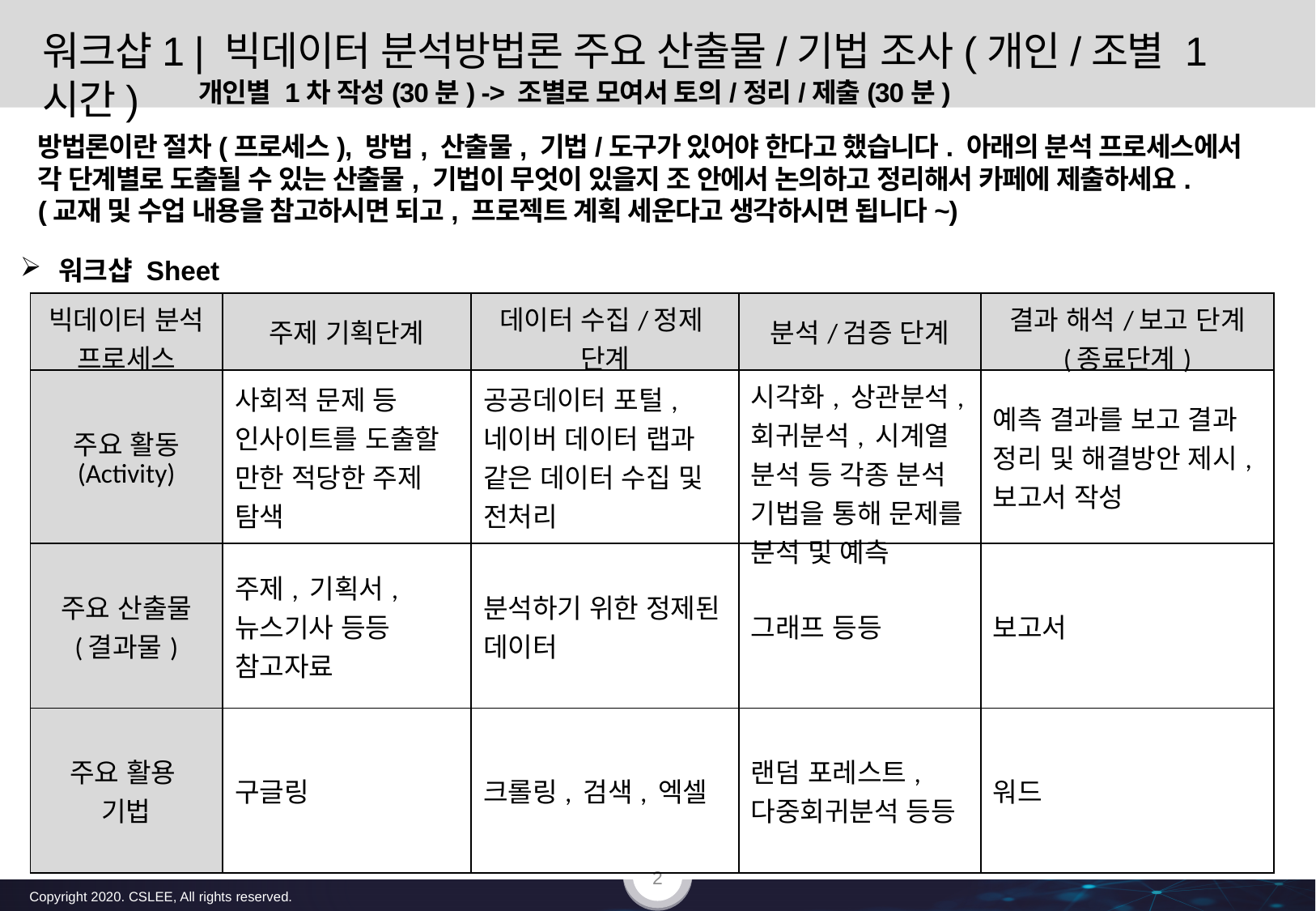

# 워크샵1 | 빅데이터 분석방법론 주요 산출물/기법 조사(개인/조별 1시간)

개인별 1차 작성(30분) -> 조별로 모여서 토의/정리/제출(30분)
방법론이란 절차(프로세스), 방법, 산출물, 기법/도구가 있어야 한다고 했습니다. 아래의 분석 프로세스에서 각 단계별로 도출될 수 있는 산출물, 기법이 무엇이 있을지 조 안에서 논의하고 정리해서 카페에 제출하세요.
(교재 및 수업 내용을 참고하시면 되고, 프로젝트 계획 세운다고 생각하시면 됩니다~)

워크샵 Sheet
| 빅데이터 분석 프로세스 | 주제 기획단계 | 데이터 수집/정제 단계 | 분석/검증 단계 | 결과 해석/보고 단계 (종료단계) |
| --- | --- | --- | --- | --- |
| 주요 활동 (Activity) | 사회적 문제 등 인사이트를 도출할 만한 적당한 주제 탐색 | 공공데이터 포털, 네이버 데이터 랩과 같은 데이터 수집 및 전처리 | 시각화, 상관분석, 회귀분석, 시계열 분석 등 각종 분석 기법을 통해 문제를 분석 및 예측 | 예측 결과를 보고 결과 정리 및 해결방안 제시, 보고서 작성 |
| 주요 산출물 (결과물) | 주제, 기획서, 뉴스기사 등등 참고자료 | 분석하기 위한 정제된 데이터 | 그래프 등등 | 보고서 |
| 주요 활용 기법 | 구글링 | 크롤링, 검색, 엑셀 | 랜덤 포레스트, 다중회귀분석 등등 | 워드 |
2